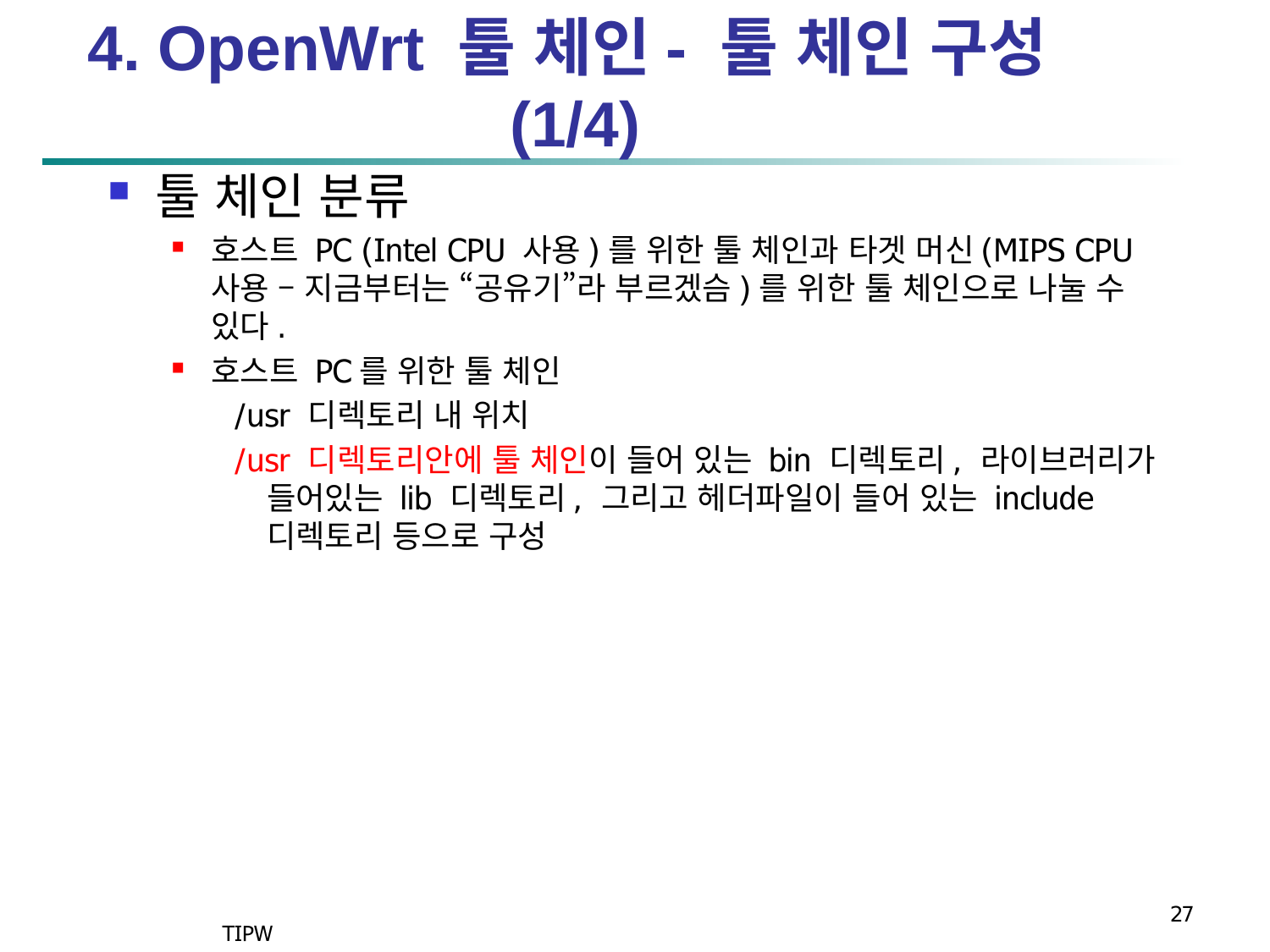

# 4. OpenWrt 툴 체인- 툴 체인 구성(1/4)
툴 체인 분류
호스트 PC (Intel CPU 사용)를 위한 툴 체인과 타겟 머신(MIPS CPU 사용 – 지금부터는 “공유기”라 부르겠슴)를 위한 툴 체인으로 나눌 수 있다.
호스트 PC를 위한 툴 체인
/usr 디렉토리 내 위치
/usr 디렉토리안에 툴 체인이 들어 있는 bin 디렉토리, 라이브러리가 들어있는 lib 디렉토리, 그리고 헤더파일이 들어 있는 include 디렉토리 등으로 구성

27
TIPW